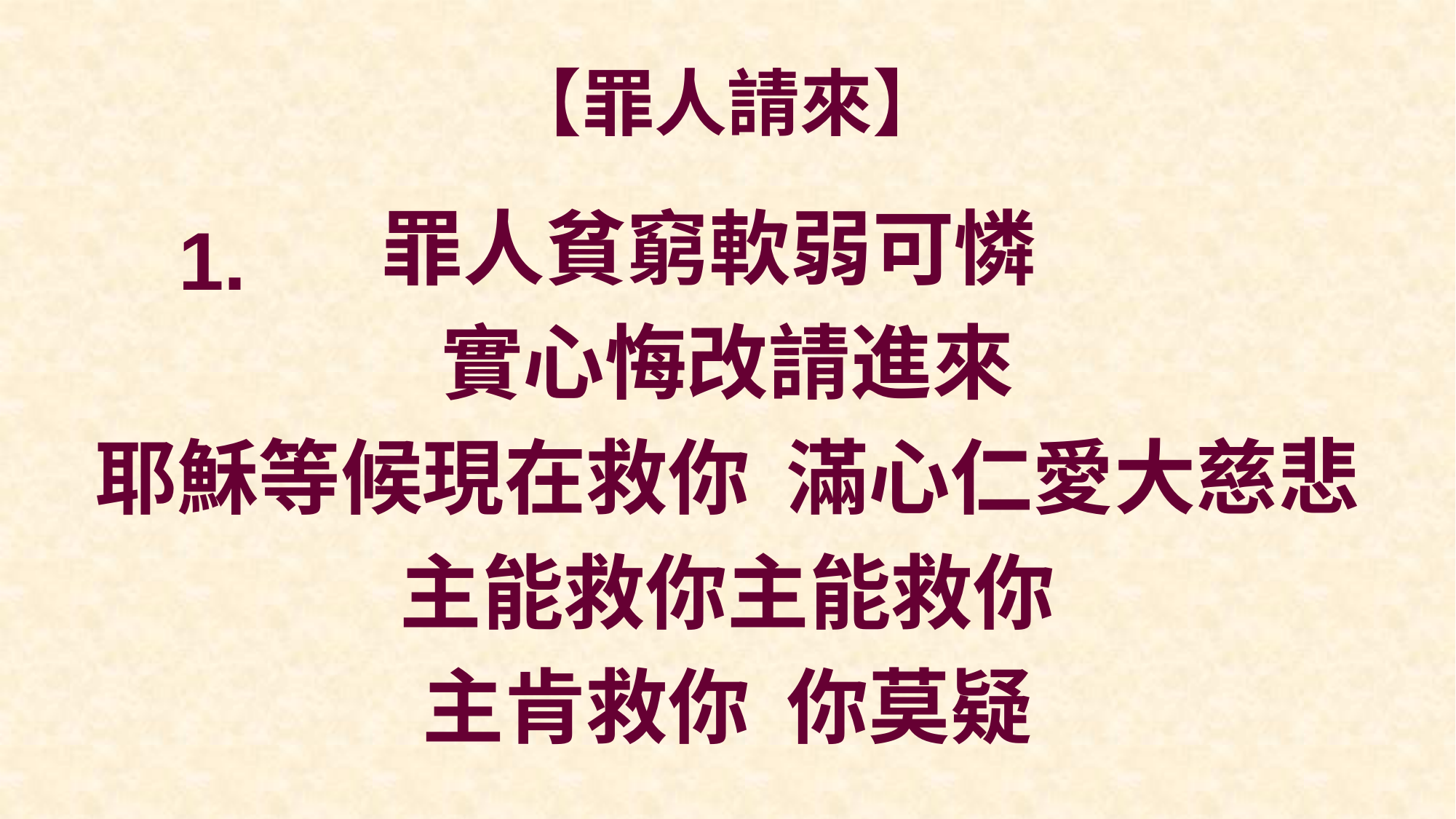

# 【罪人請來】
罪人貧窮軟弱可憐
實心悔改請進來
耶穌等候現在救你  滿心仁愛大慈悲
主能救你主能救你
主肯救你  你莫疑
1.